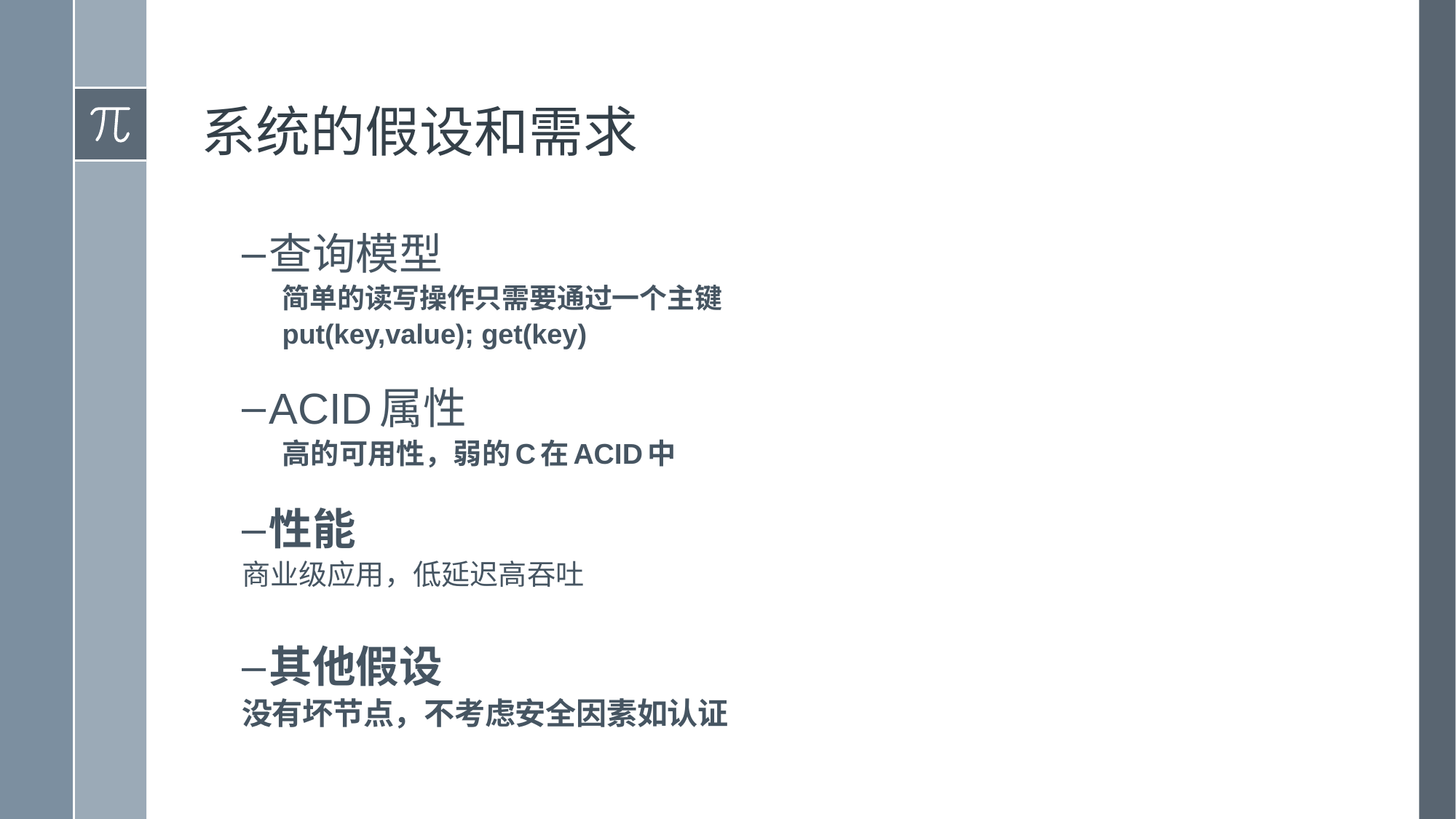

# 系统的假设和需求

查询模型
简单的读写操作只需要通过一个主键
put(key,value); get(key)

ACID属性
高的可用性，弱的C在ACID中

性能
	商业级应用，低延迟高吞吐

其他假设
	没有坏节点，不考虑安全因素如认证